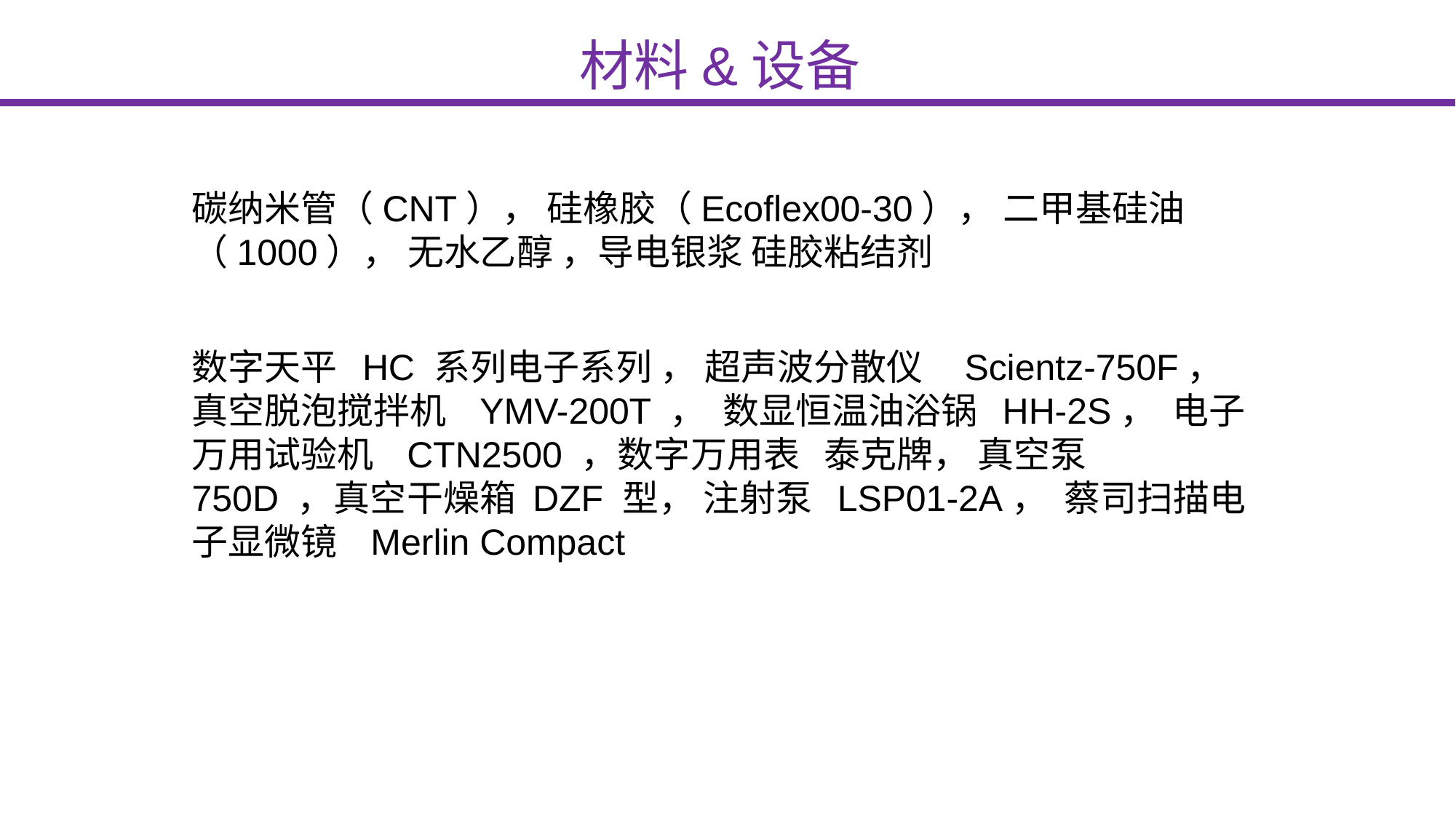

材料&设备
碳纳米管（CNT）， 硅橡胶（Ecoflex00-30）， 二甲基硅油（1000）， 无水乙醇 ，导电银浆 硅胶粘结剂
数字天平  HC 系列电子系列 ， 超声波分散仪    Scientz-750F，  真空脱泡搅拌机   YMV-200T ，  数显恒温油浴锅  HH-2S，  电子万用试验机   CTN2500 ，数字万用表   泰克牌， 真空泵   750D ，真空干燥箱 DZF 型， 注射泵  LSP01-2A，  蔡司扫描电子显微镜   Merlin Compact